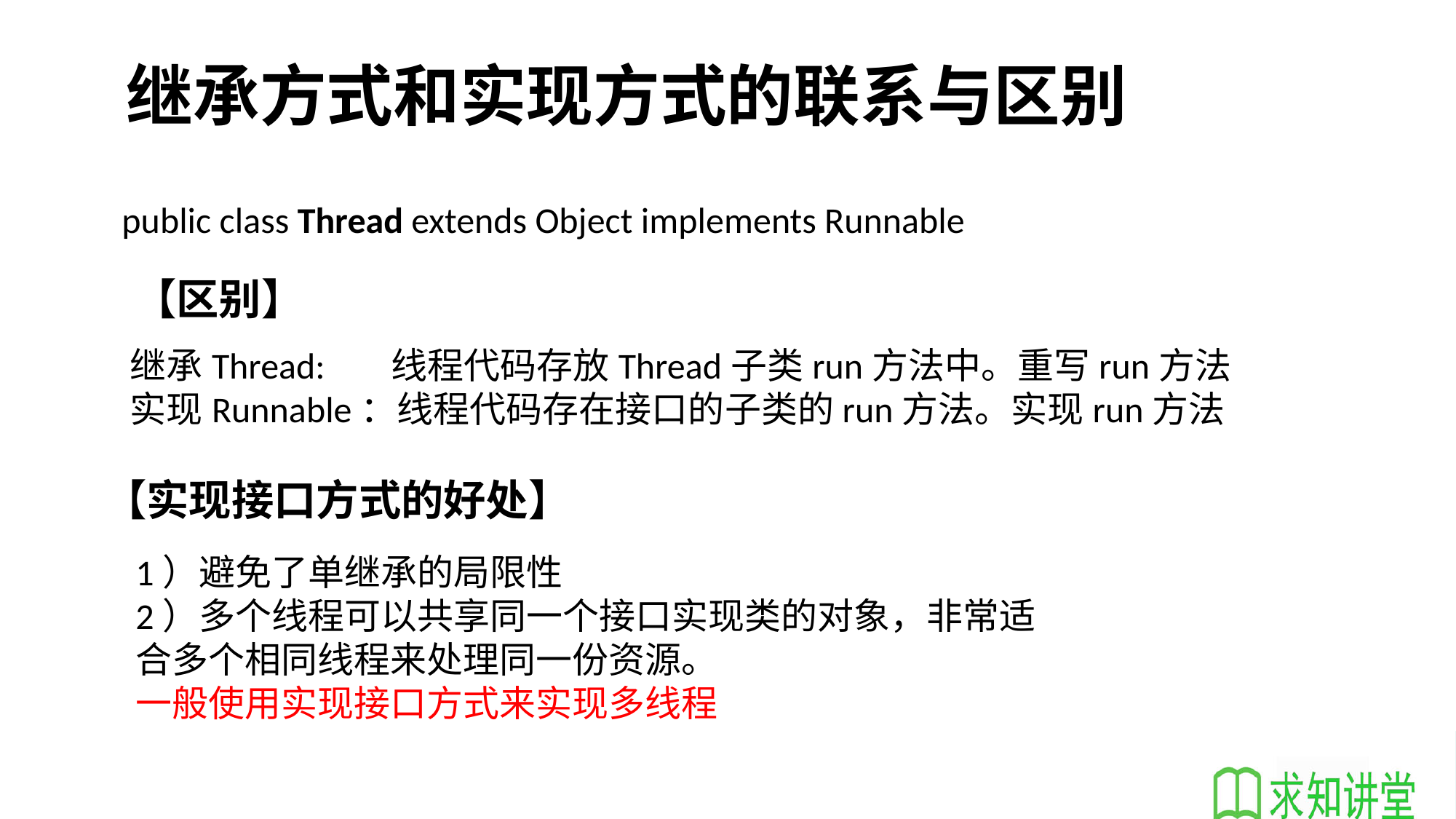

# 继承方式和实现方式的联系与区别

public class Thread extends Object implements Runnable
【区别】
继承Thread:       线程代码存放Thread子类run方法中。重写run方法
实现Runnable：线程代码存在接口的子类的run方法。实现run方法
【实现接口方式的好处】
1）避免了单继承的局限性
2）多个线程可以共享同一个接口实现类的对象，非常适合多个相同线程来处理同一份资源。
一般使用实现接口方式来实现多线程